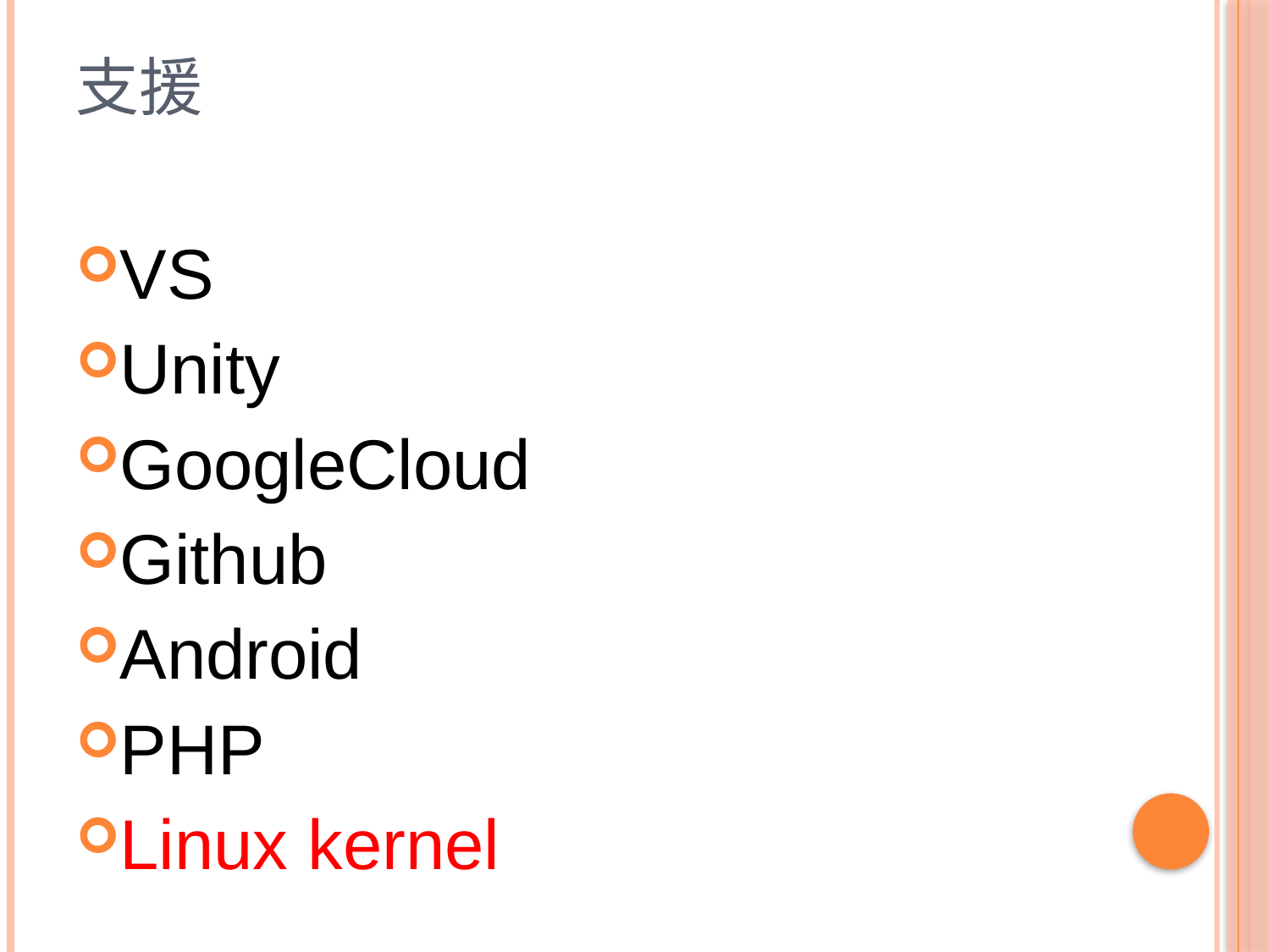

# 支援
VS
Unity
GoogleCloud
Github
Android
PHP
Linux kernel